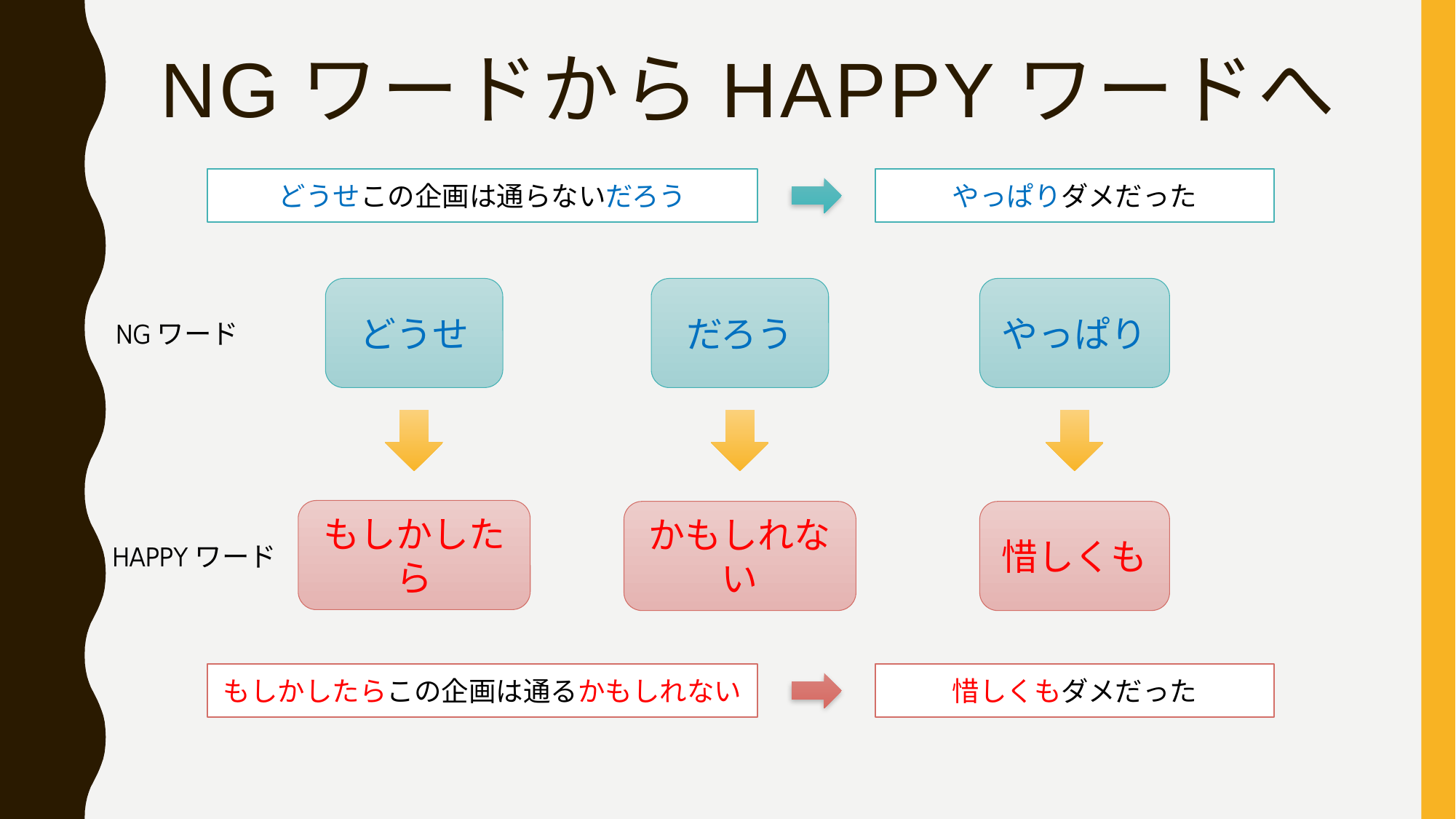

# NGワードからHAPPYワードへ
どうせこの企画は通らないだろう
やっぱりダメだった

どうせ
だろう
やっぱり
NGワード

もしかしたら
かもしれない
惜しくも
HAPPYワード
もしかしたらこの企画は通るかもしれない
惜しくもダメだった